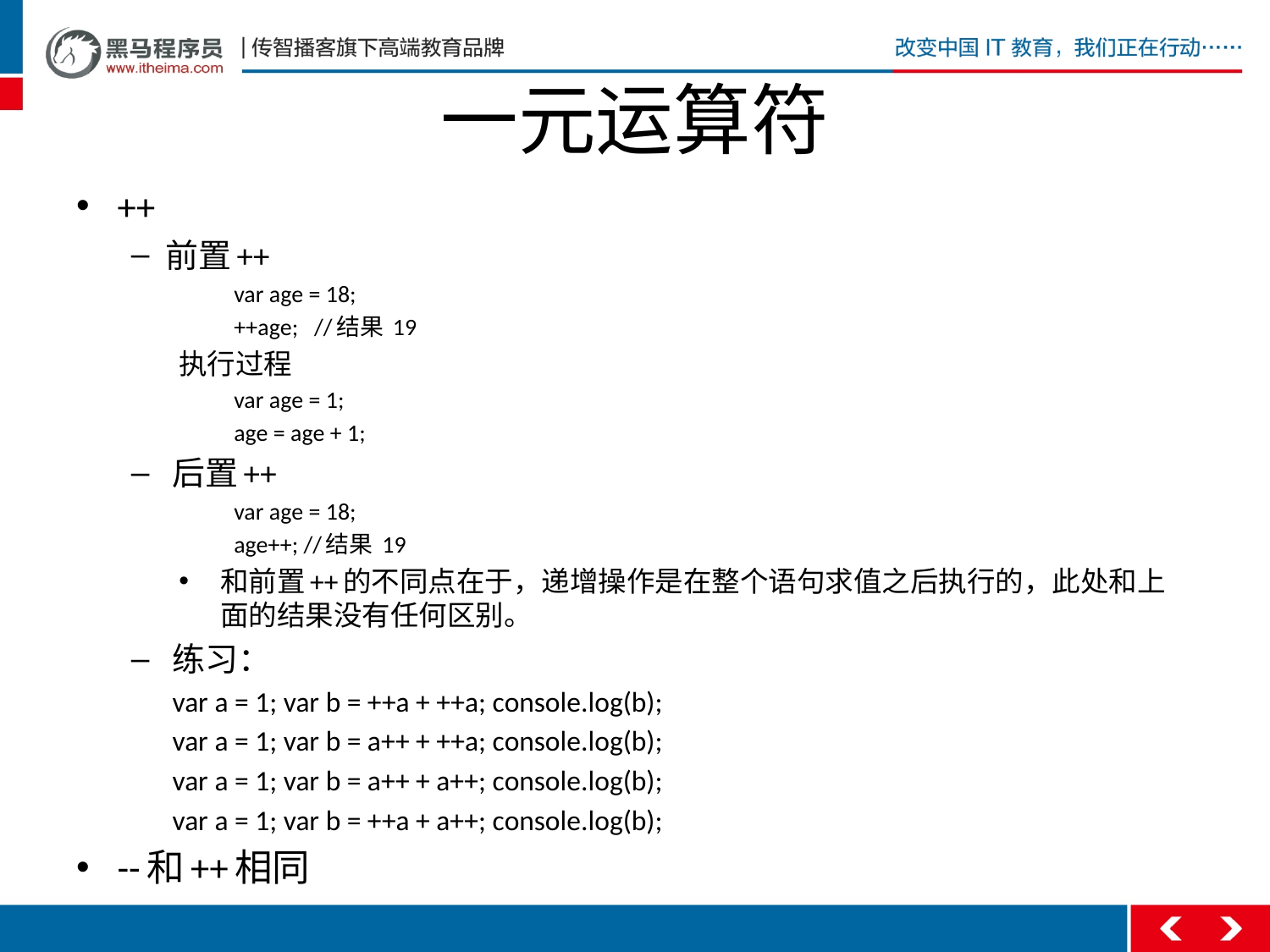

# 一元运算符
++
前置++
var age = 18;
++age;   //结果 19
执行过程
var age = 1;
age = age + 1;
后置++
var age = 18;
age++; //结果 19
和前置++的不同点在于，递增操作是在整个语句求值之后执行的，此处和上面的结果没有任何区别。
练习：
var a = 1; var b = ++a + ++a; console.log(b);
var a = 1; var b = a++ + ++a; console.log(b);
var a = 1; var b = a++ + a++; console.log(b);
var a = 1; var b = ++a + a++; console.log(b);
--和++相同